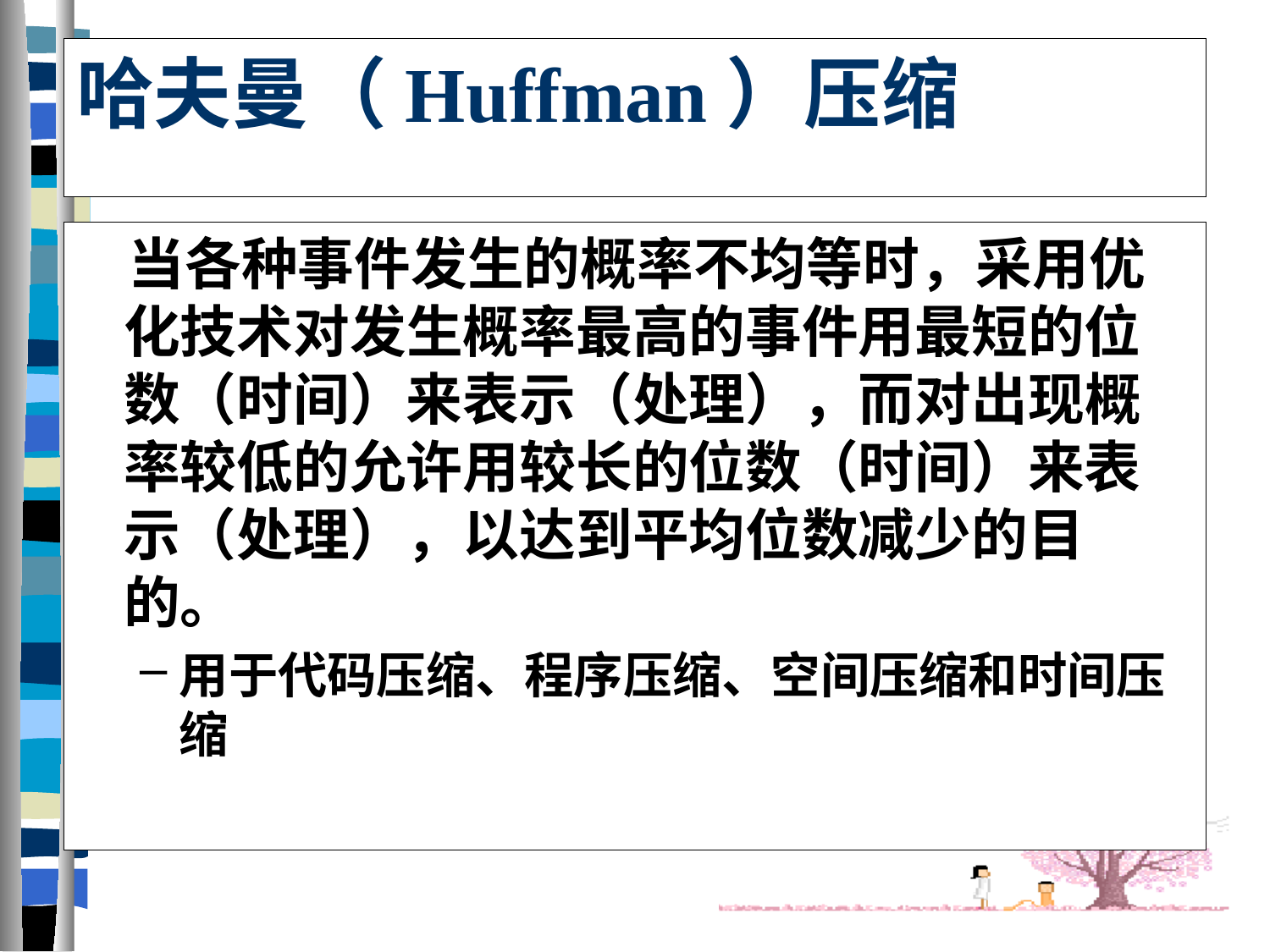

# 哈夫曼（Huffman）压缩
   当各种事件发生的概率不均等时，采用优化技术对发生概率最高的事件用最短的位数（时间）来表示（处理），而对出现概率较低的允许用较长的位数（时间）来表示（处理），以达到平均位数减少的目的。
用于代码压缩、程序压缩、空间压缩和时间压缩